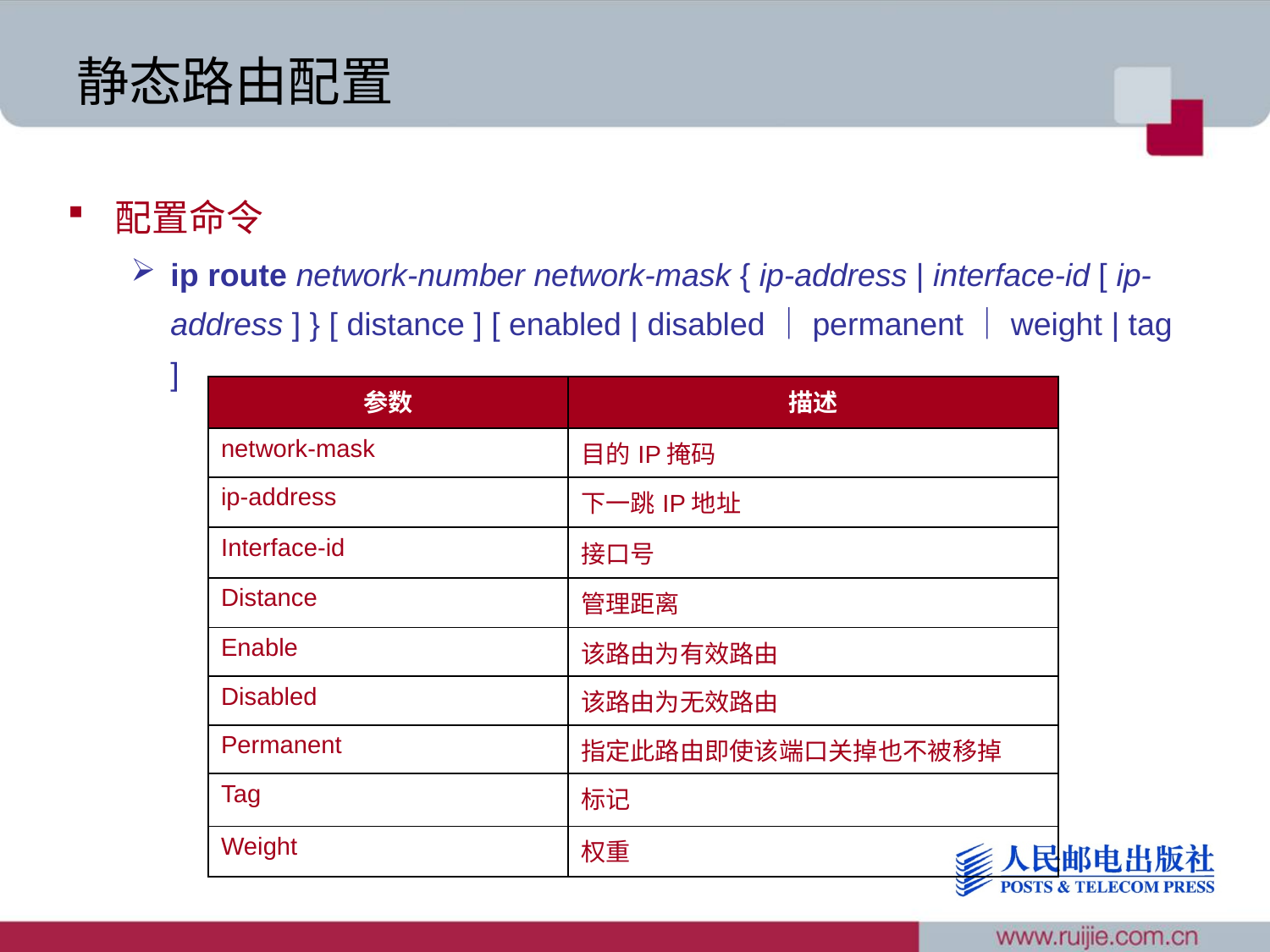

# 静态路由配置
配置命令
ip route network-number network-mask { ip-address | interface-id [ ip-address ] } [ distance ] [ enabled | disabled｜permanent｜weight | tag ]
| 参数 | 描述 |
| --- | --- |
| network-mask | 目的IP掩码 |
| ip-address | 下一跳IP地址 |
| Interface-id | 接口号 |
| Distance | 管理距离 |
| Enable | 该路由为有效路由 |
| Disabled | 该路由为无效路由 |
| Permanent | 指定此路由即使该端口关掉也不被移掉 |
| Tag | 标记 |
| Weight | 权重 |